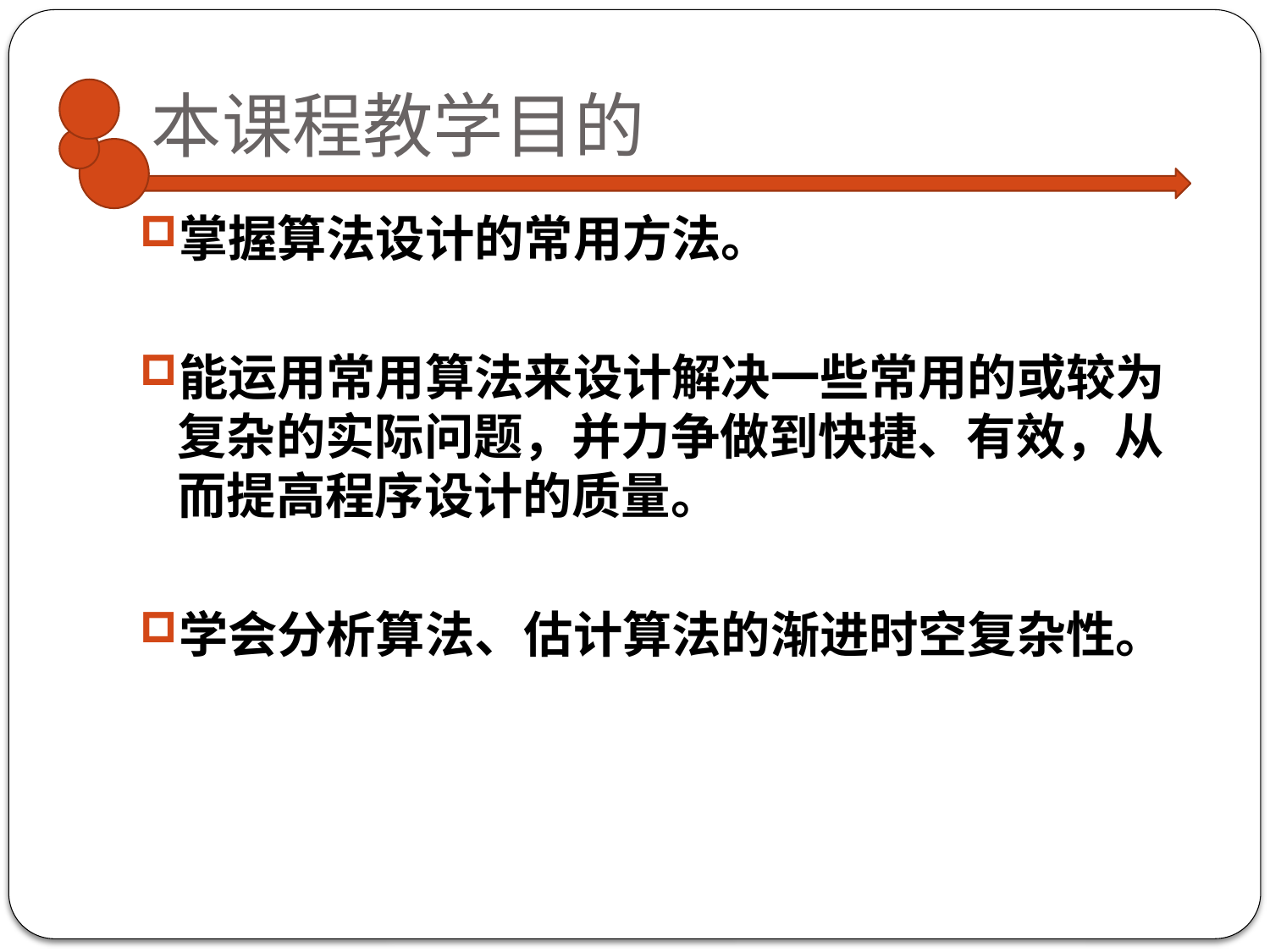

# 本课程教学目的
掌握算法设计的常用方法。

能运用常用算法来设计解决一些常用的或较为复杂的实际问题，并力争做到快捷、有效，从而提高程序设计的质量。

学会分析算法、估计算法的渐进时空复杂性。